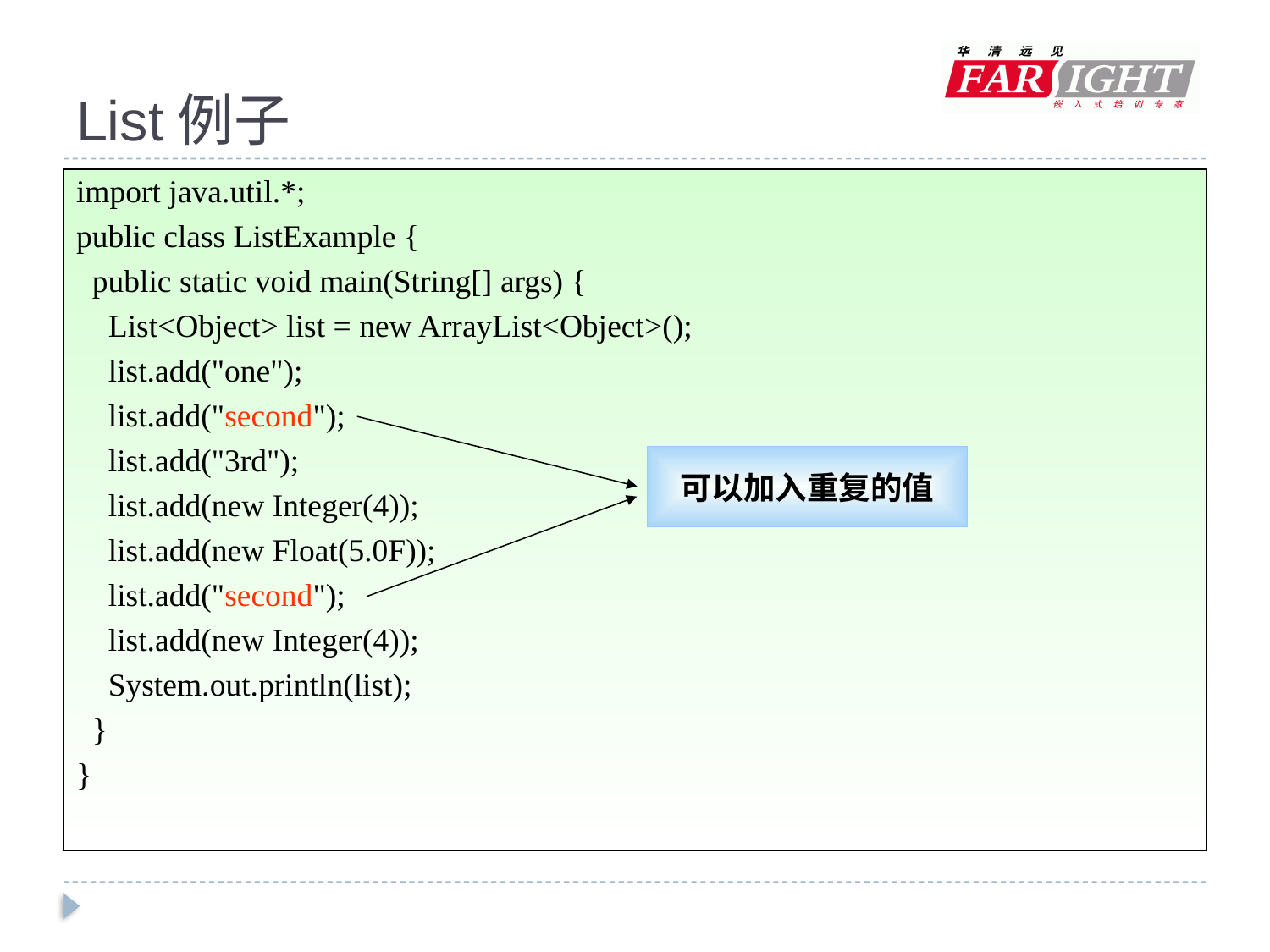

# List例子
import java.util.*;
public class ListExample {
  public static void main(String[] args) {
    List<Object> list = new ArrayList<Object>();
    list.add("one");
    list.add("second");
    list.add("3rd");
    list.add(new Integer(4));
    list.add(new Float(5.0F));
    list.add("second");
    list.add(new Integer(4));
    System.out.println(list);
  }
}

可以加入重复的值